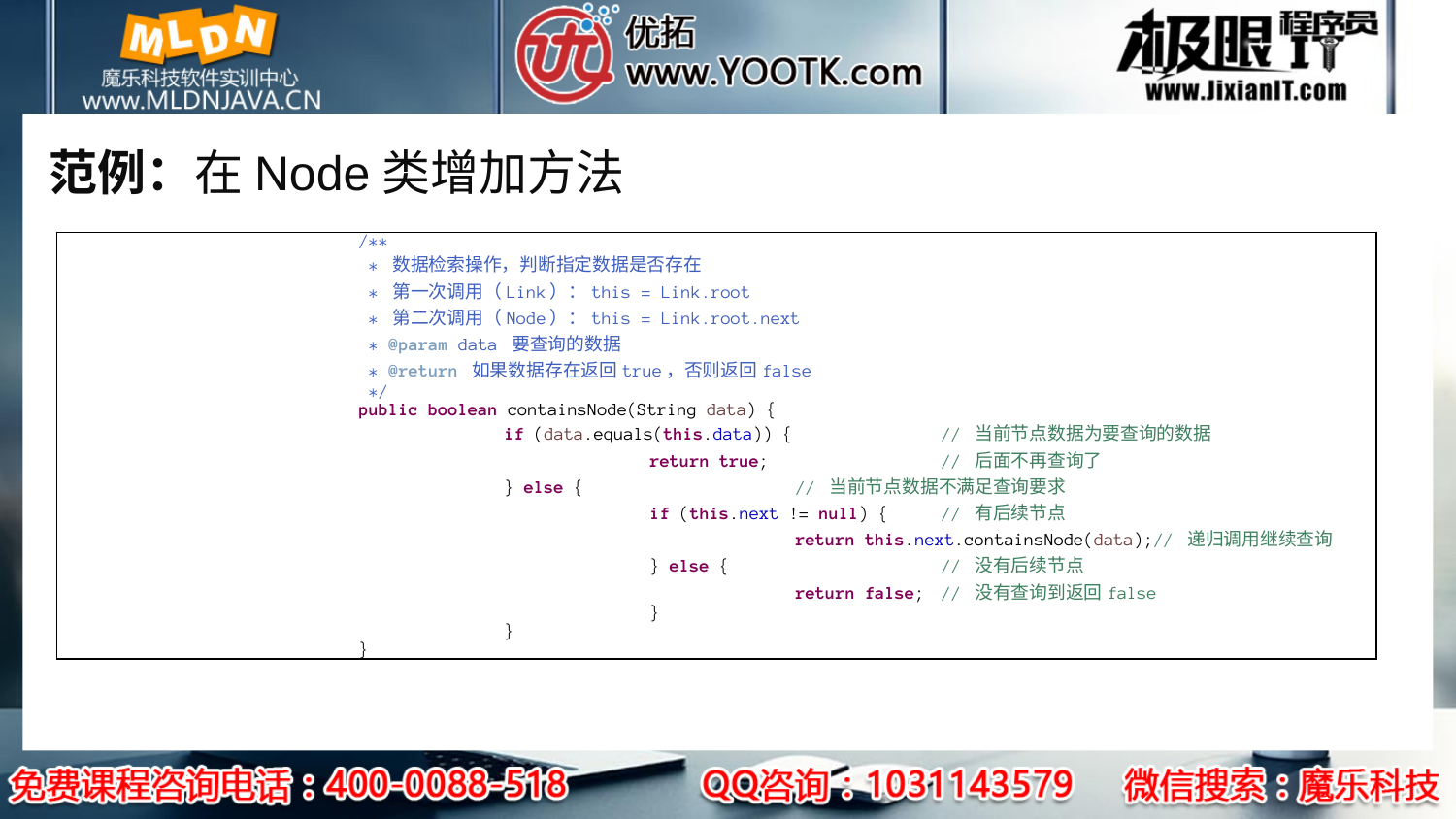

# 范例：在Node类增加方法
| /\*\* \* 数据检索操作，判断指定数据是否存在 \* 第一次调用（Link）：this = Link.root \* 第二次调用（Node）：this = Link.root.next \* @param data 要查询的数据 \* @return 如果数据存在返回true，否则返回false \*/ public boolean containsNode(String data) { if (data.equals(this.data)) { // 当前节点数据为要查询的数据 return true; // 后面不再查询了 } else { // 当前节点数据不满足查询要求 if (this.next != null) { // 有后续节点 return this.next.containsNode(data);// 递归调用继续查询 } else { // 没有后续节点 return false; // 没有查询到返回false } } } |
| --- |